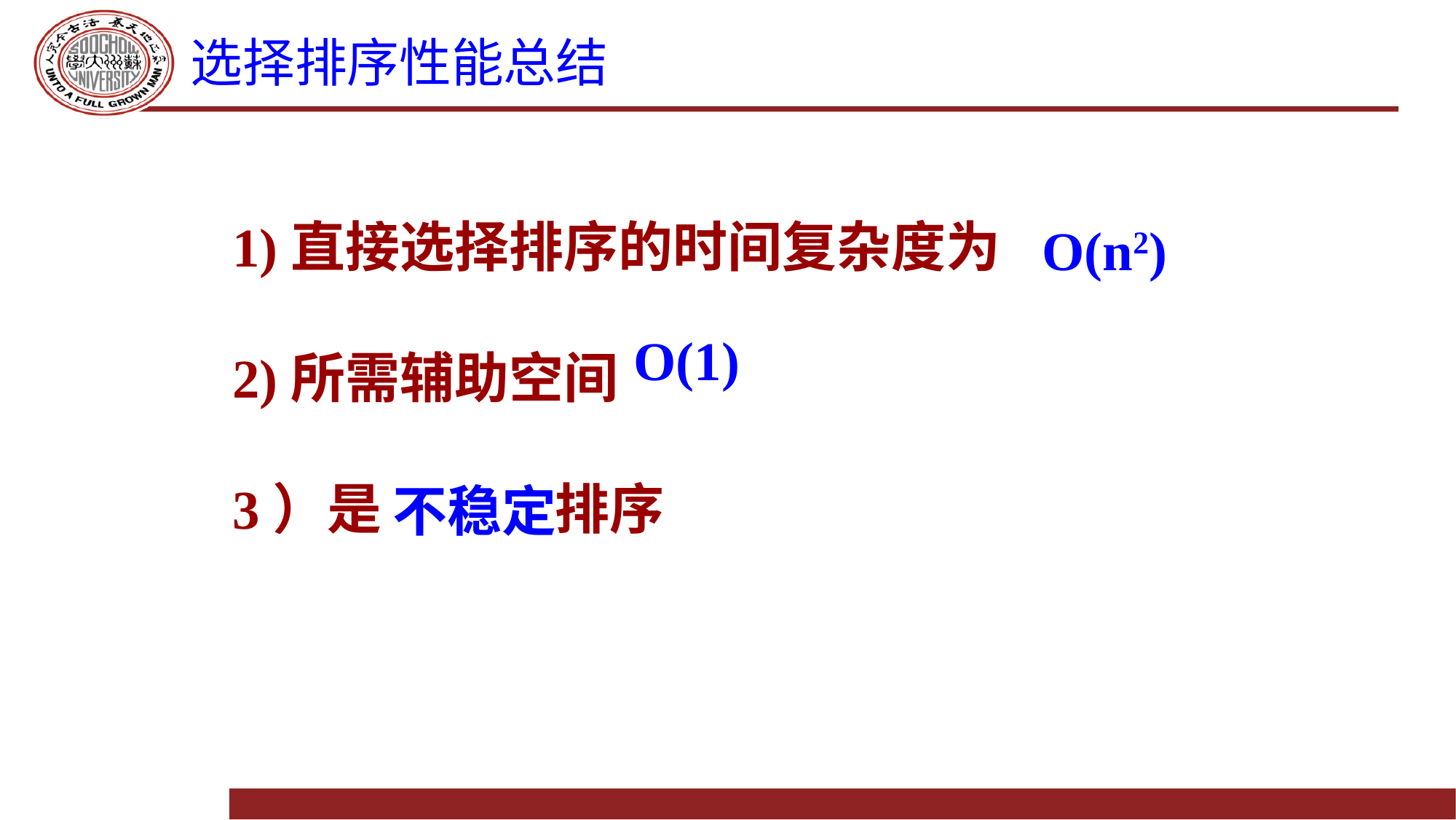

# 选择排序性能总结

       1)直接选择排序的时间复杂度为

       2)所需辅助空间

       3）是              排序
O(n2)
O(1)
不稳定